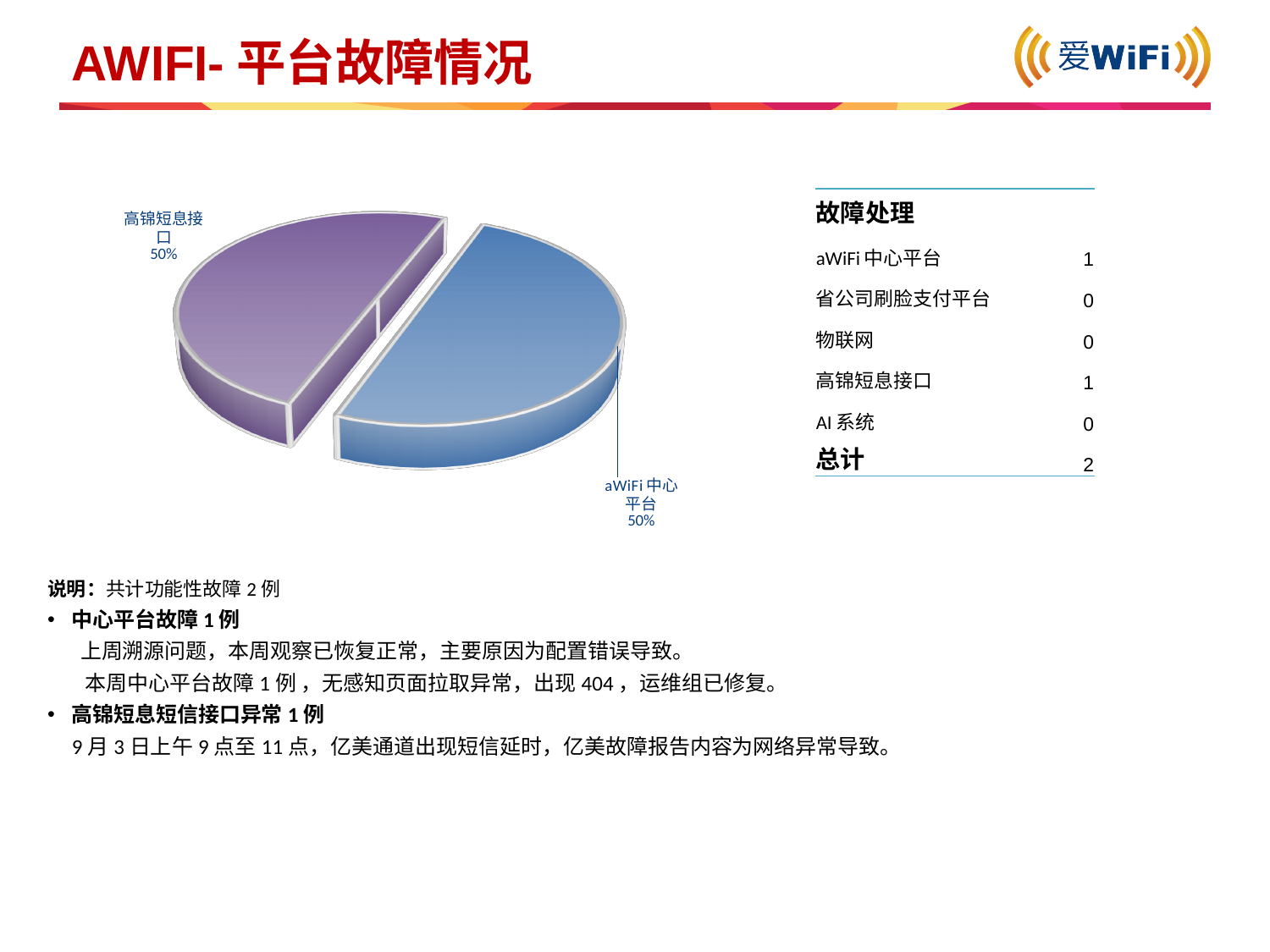

# AWIFI-平台故障情况

[unsupported chart]

| 故障处理 |  |
| --- | --- |
| aWiFi中心平台 | 1 |
| 省公司刷脸支付平台 | 0 |
| 物联网 | 0 |
| 高锦短息接口 | 1 |
| AI系统 | 0 |
| 总计 | 2 |
说明：共计功能性故障2例
中心平台故障1例
      上周溯源问题，本周观察已恢复正常，主要原因为配置错误导致。
       本周中心平台故障1例 ，无感知页面拉取异常，出现404，运维组已修复。
高锦短息短信接口异常1例
     9月3日上午9点至11点，亿美通道出现短信延时，亿美故障报告内容为网络异常导致。